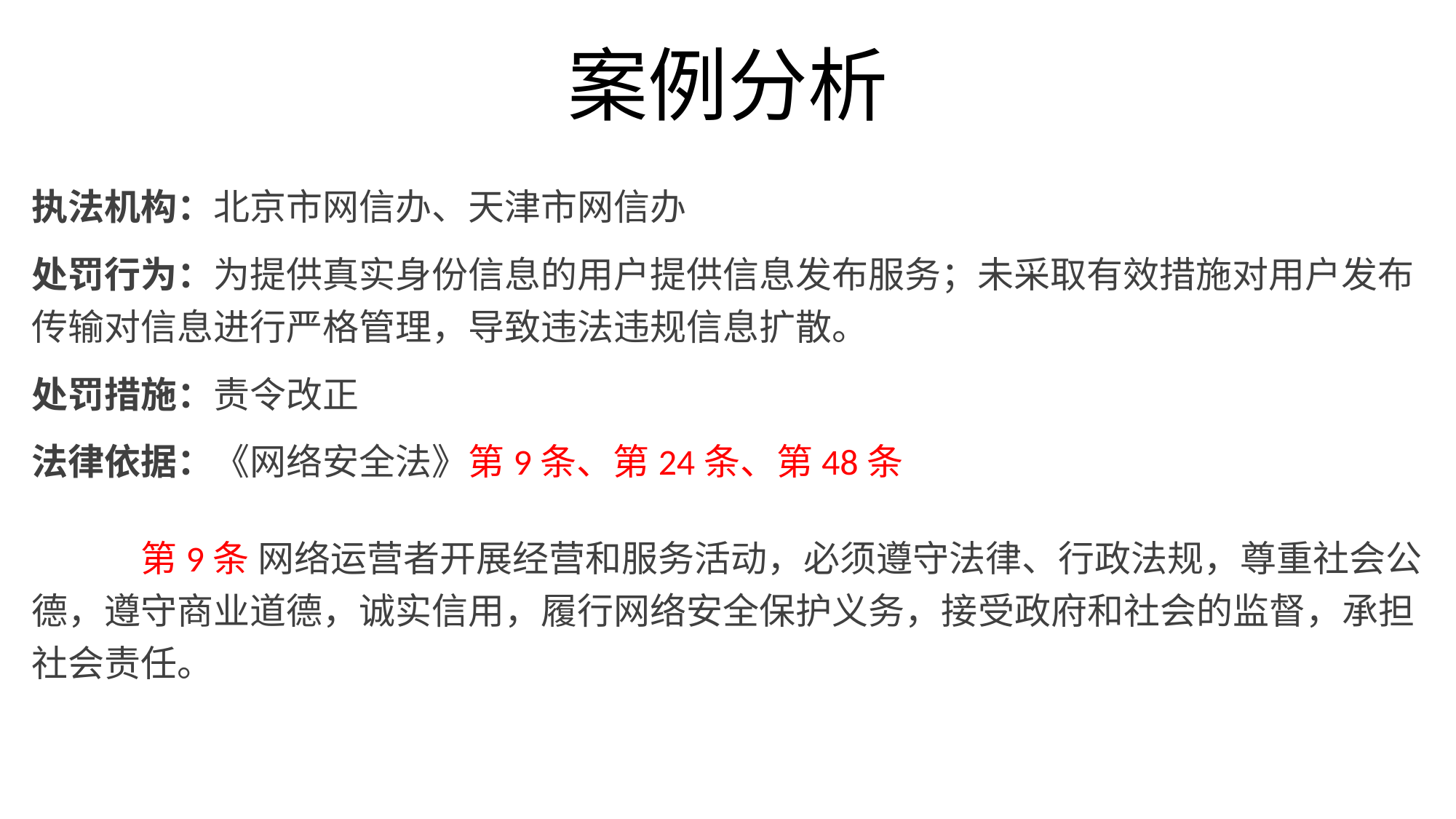

# 案例分析
执法机构：北京市网信办、天津市网信办
处罚行为：为提供真实身份信息的用户提供信息发布服务；未采取有效措施对用户发布传输对信息进行严格管理，导致违法违规信息扩散。
处罚措施：责令改正
法律依据：《网络安全法》第9条、第24条、第48条
	第9条 网络运营者开展经营和服务活动，必须遵守法律、行政法规，尊重社会公德，遵守商业道德，诚实信用，履行网络安全保护义务，接受政府和社会的监督，承担社会责任。